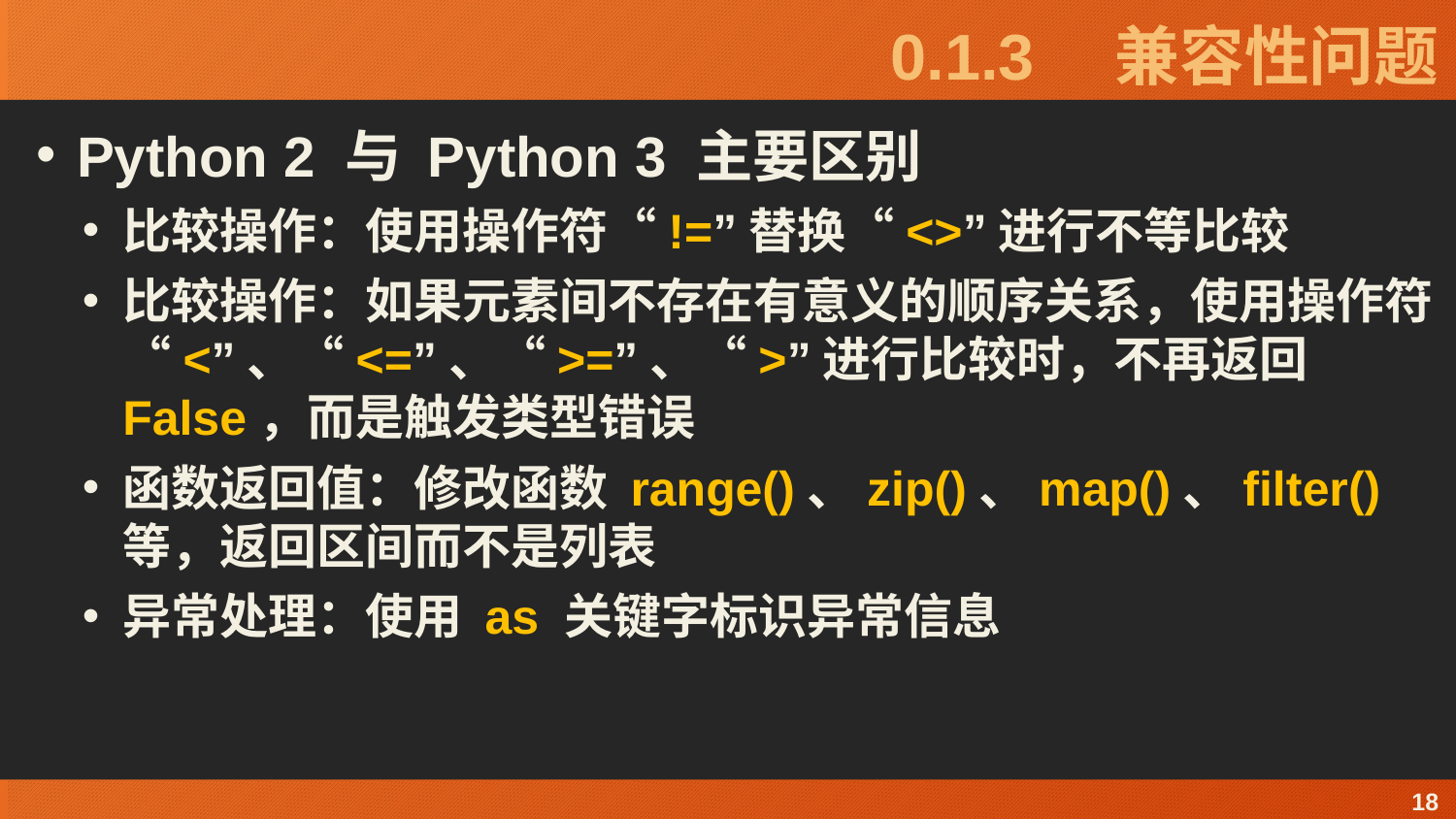

# 0.1.3　兼容性问题
Python 2 与 Python 3 主要区别
比较操作：使用操作符“!=”替换“<>”进行不等比较
比较操作：如果元素间不存在有意义的顺序关系，使用操作符“<”、“<=”、“>=”、“>”进行比较时，不再返回 False，而是触发类型错误
函数返回值：修改函数 range()、zip()、map()、filter() 等，返回区间而不是列表
异常处理：使用 as 关键字标识异常信息
18